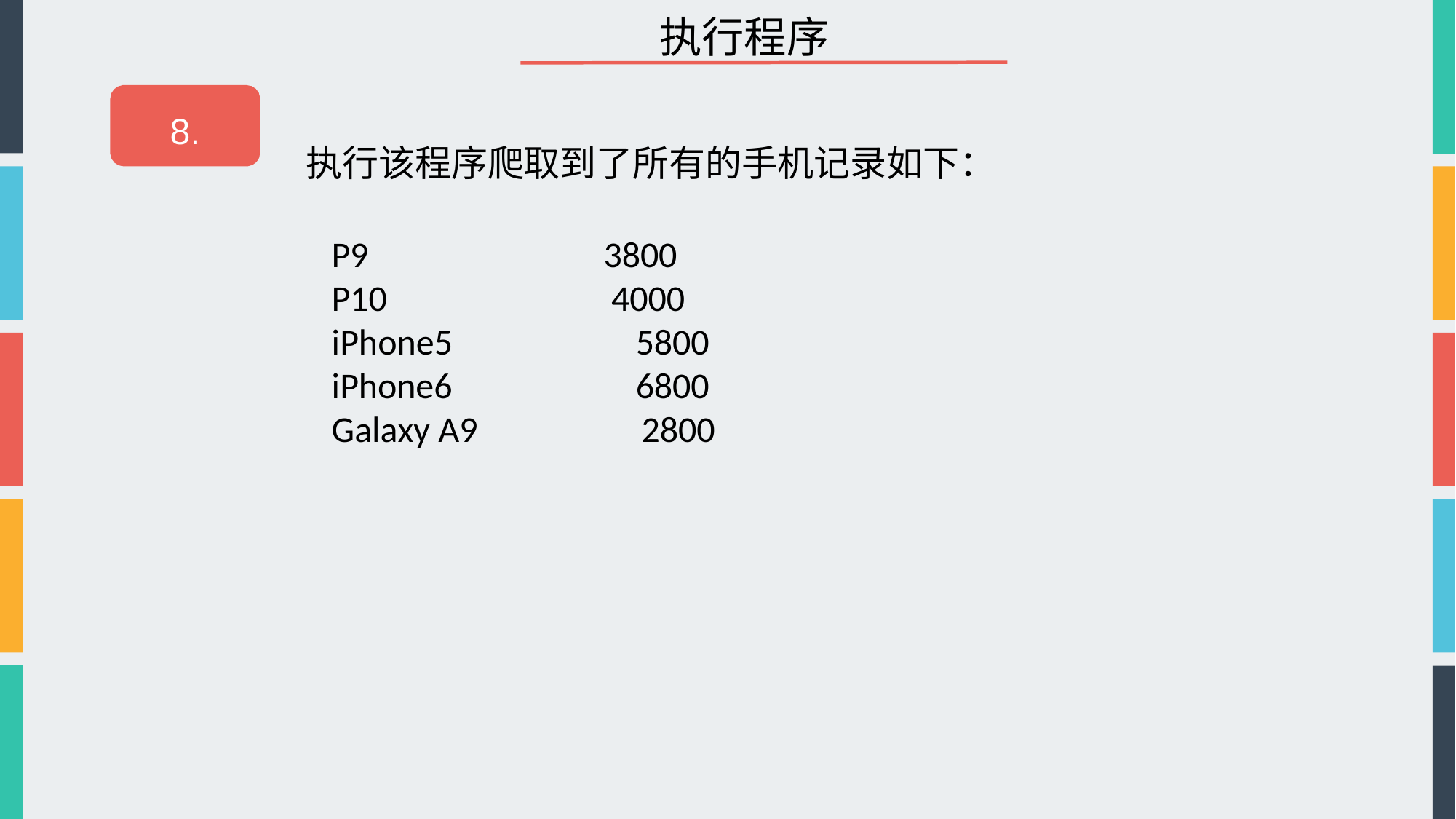

# 执行程序

8.
执行该程序爬取到了所有的手机记录如下：

| P9 | 3800 |
| --- | --- |
| P10 | 4000 |
| iPhone5 | 5800 |
| iPhone6 | 6800 |
| Galaxy A9 | 2800 |